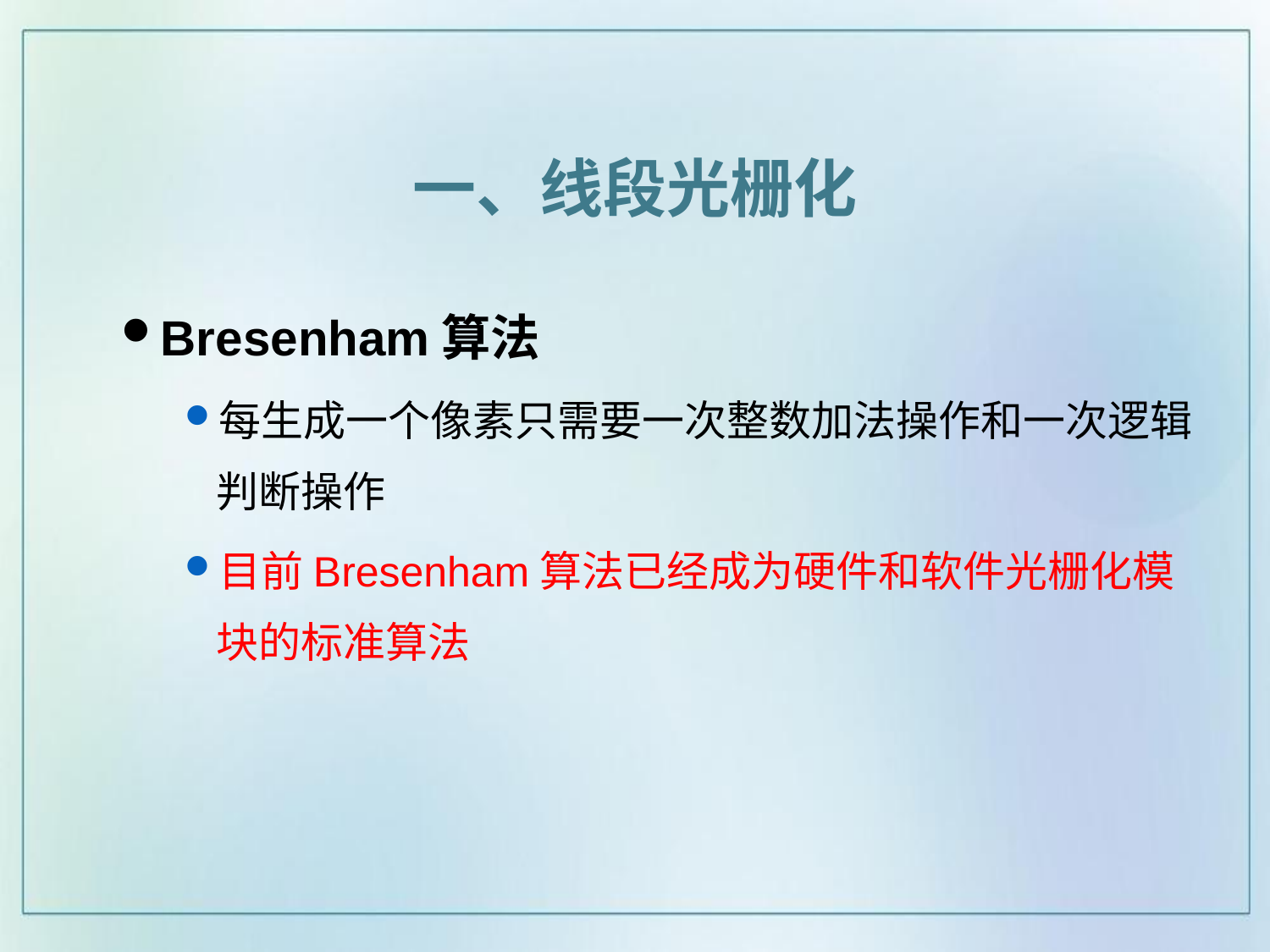

一、线段光栅化
Bresenham算法
每生成一个像素只需要一次整数加法操作和一次逻辑判断操作
目前Bresenham算法已经成为硬件和软件光栅化模块的标准算法